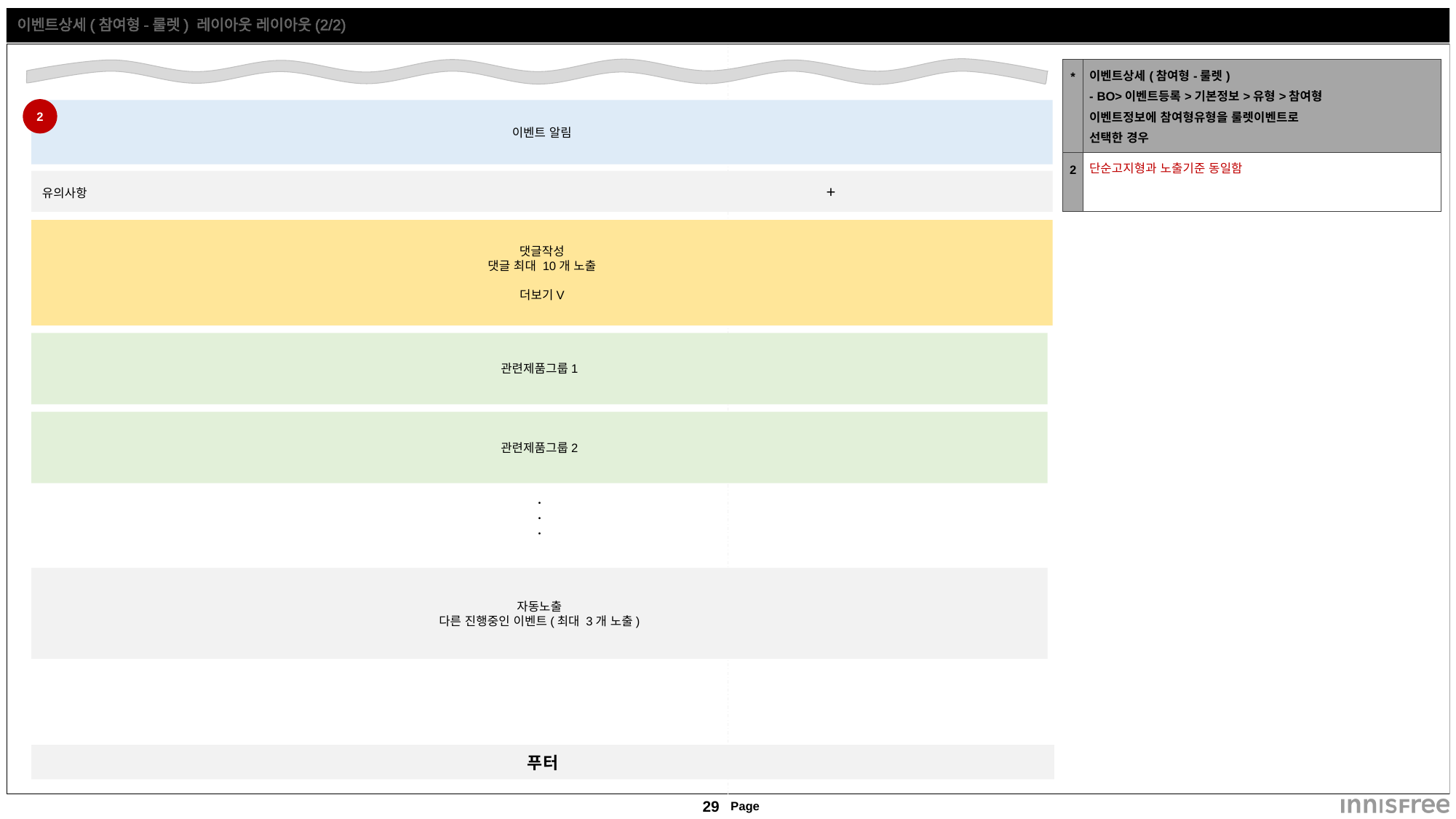

# 이벤트상세(참여형-룰렛) 레이아웃 레이아웃(2/2)

| \* | 이벤트상세(참여형-룰렛) - BO>이벤트등록>기본정보>유형>참여형 이벤트정보에 참여형유형을 룰렛이벤트로 선택한 경우 |
| --- | --- |
| 2 | 단순고지형과 노출기준 동일함 |
2
이벤트 알림
유의사항                                                                                                                                                                                                                     +
댓글작성
댓글 최대 10개 노출

더보기V
관련제품그룹1
관련제품그룹2
ㆍㆍㆍ
자동노출
다른 진행중인 이벤트(최대 3개 노출)
푸터